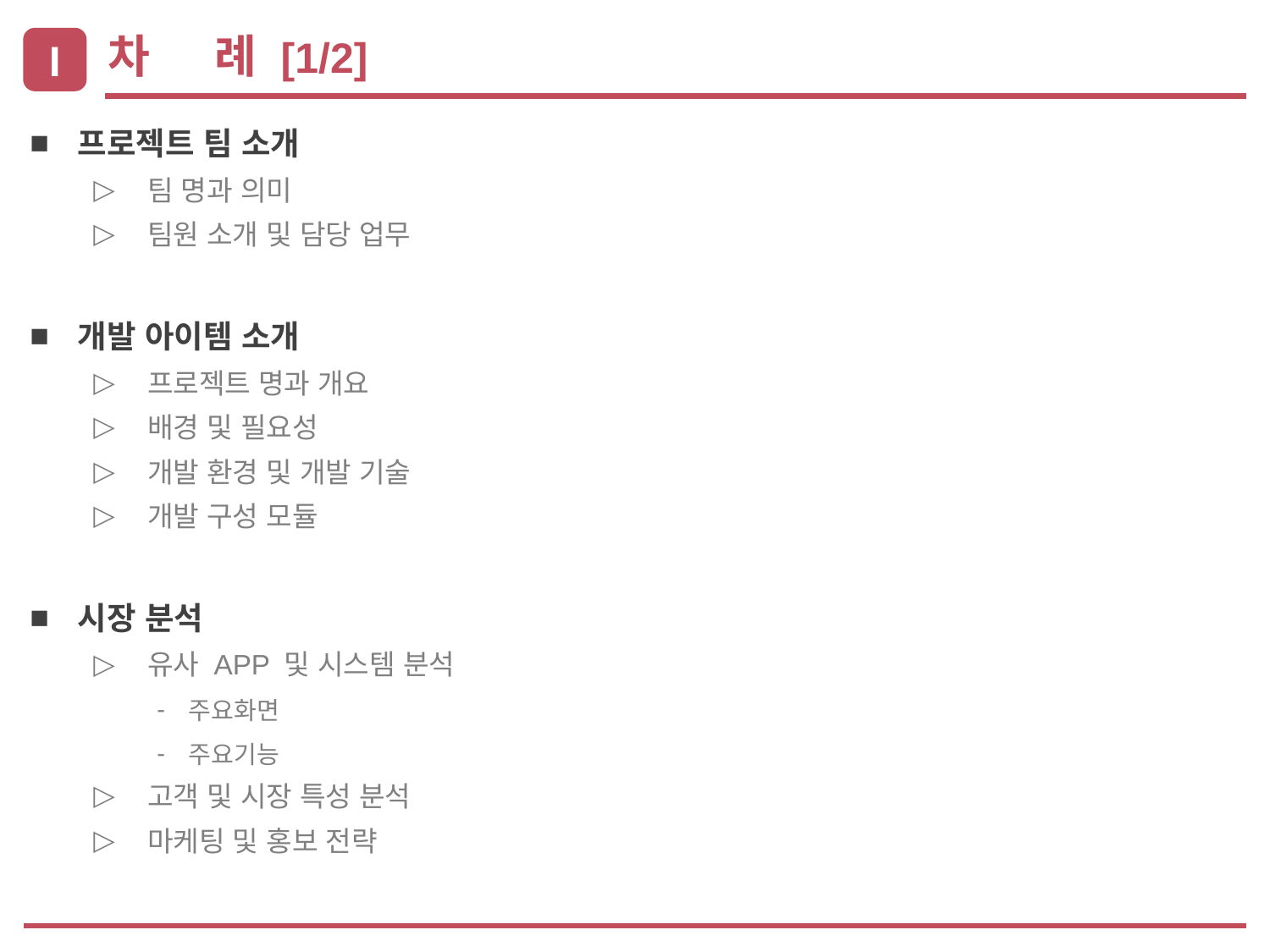

# 차     례 [1/2]
I
프로젝트 팀 소개
 팀 명과 의미
 팀원 소개 및 담당 업무

개발 아이템 소개
 프로젝트 명과 개요
 배경 및 필요성
 개발 환경 및 개발 기술
 개발 구성 모듈

시장 분석
 유사 APP 및 시스템 분석
주요화면
주요기능
 고객 및 시장 특성 분석
 마케팅 및 홍보 전략